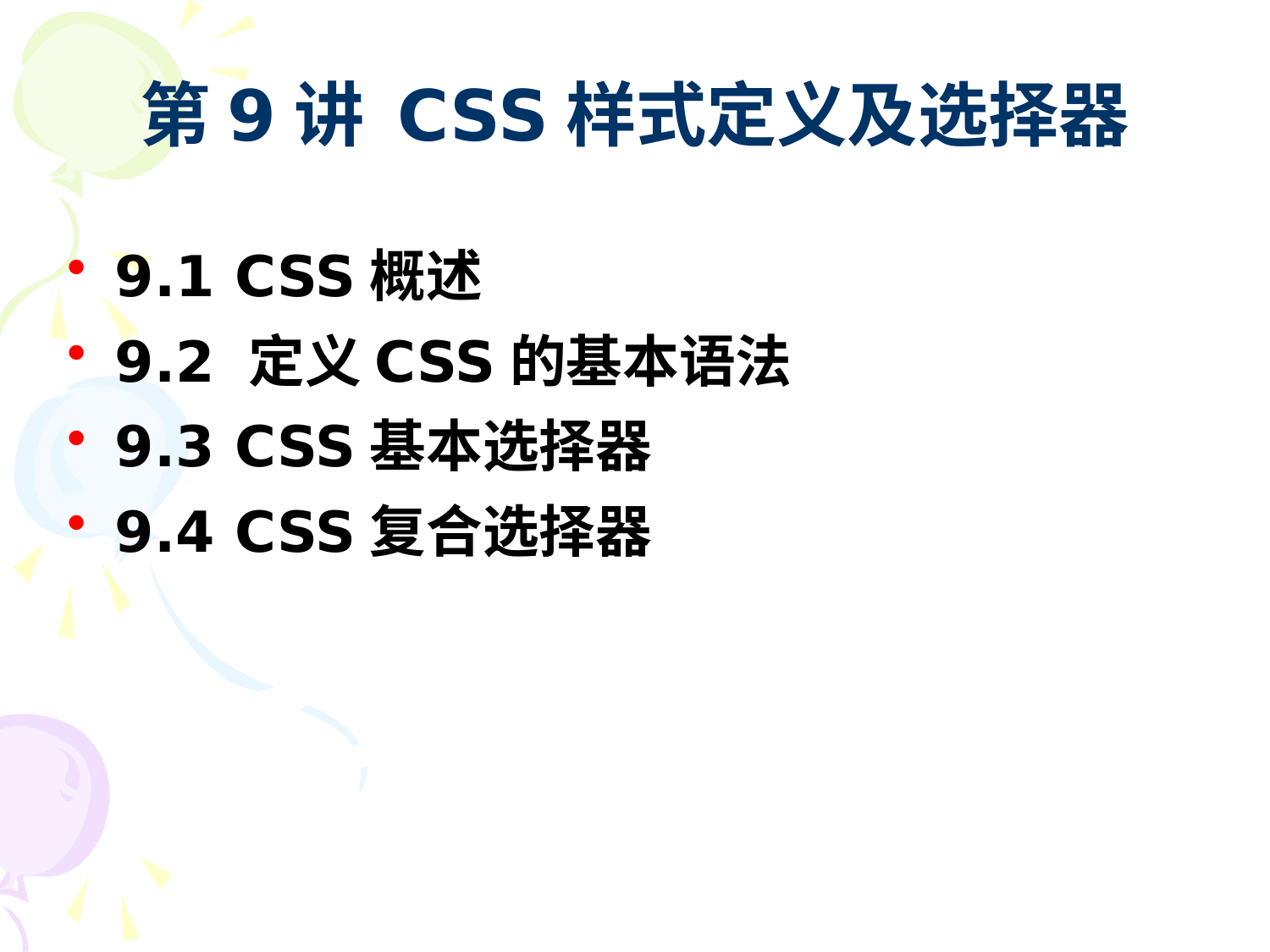

# 第9讲 CSS样式定义及选择器
9.1 CSS概述
9.2 定义CSS的基本语法
9.3 CSS基本选择器
9.4 CSS复合选择器